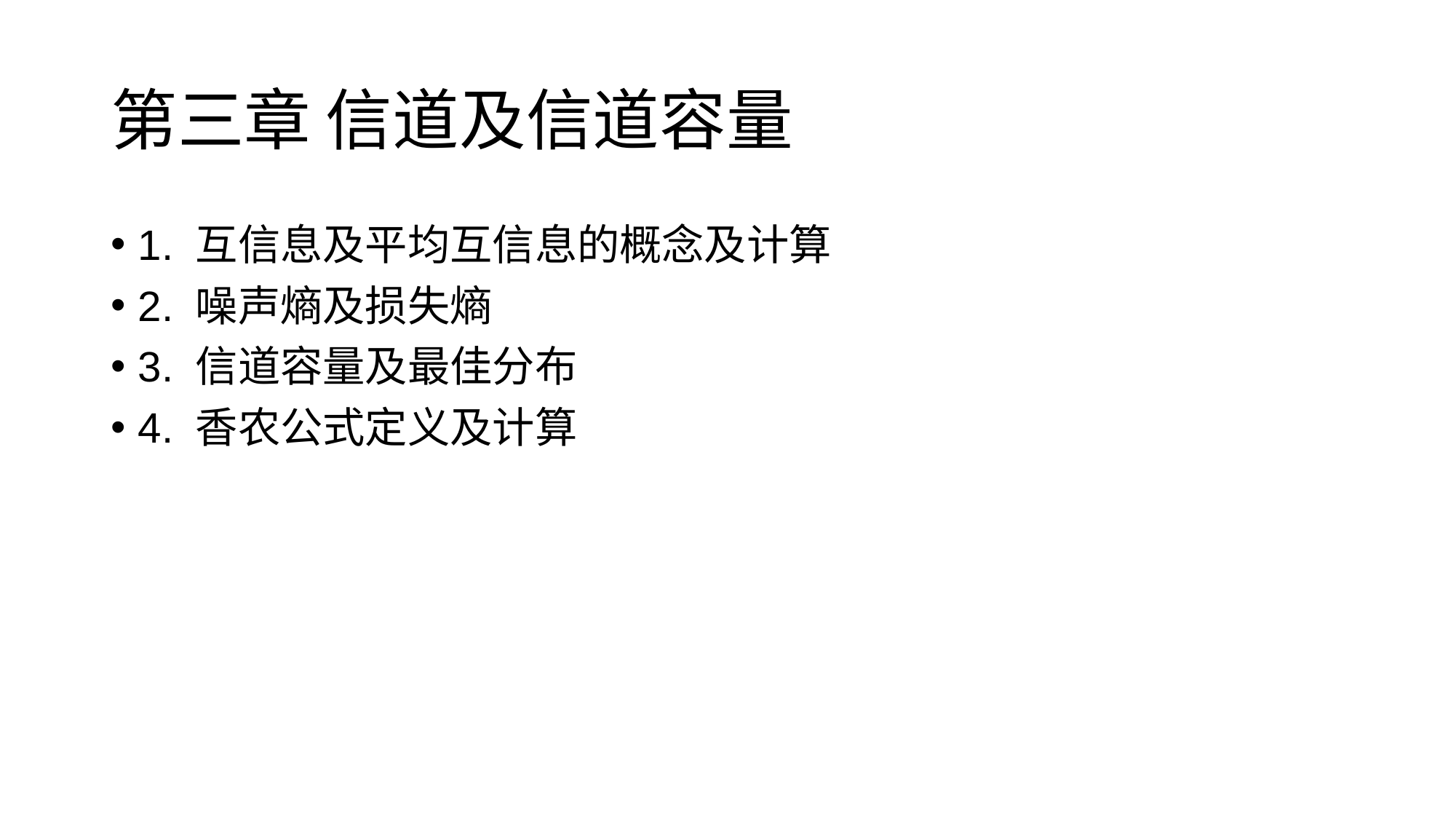

# 第三章 信道及信道容量
1. 互信息及平均互信息的概念及计算
2. 噪声熵及损失熵
3. 信道容量及最佳分布
4. 香农公式定义及计算